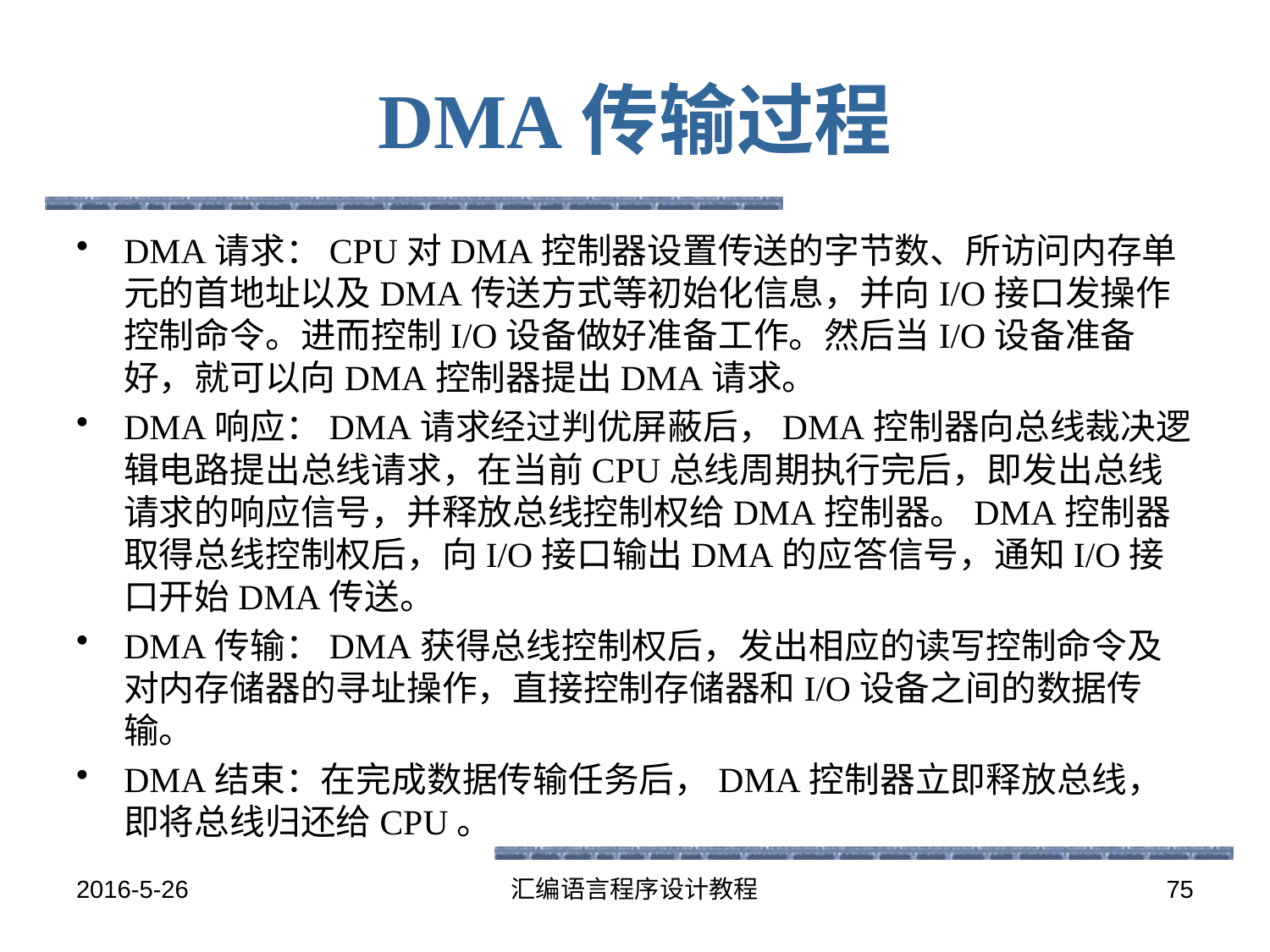

# DMA传输过程
DMA请求：CPU对DMA控制器设置传送的字节数、所访问内存单元的首地址以及DMA传送方式等初始化信息，并向I/O接口发操作控制命令。进而控制I/O设备做好准备工作。然后当I/O设备准备好，就可以向DMA控制器提出DMA请求。
DMA响应：DMA请求经过判优屏蔽后，DMA控制器向总线裁决逻辑电路提出总线请求，在当前CPU总线周期执行完后，即发出总线请求的响应信号，并释放总线控制权给DMA控制器。DMA控制器取得总线控制权后，向I/O接口输出DMA的应答信号，通知I/O接口开始DMA传送。
DMA传输：DMA获得总线控制权后，发出相应的读写控制命令及对内存储器的寻址操作，直接控制存储器和I/O设备之间的数据传输。
DMA结束：在完成数据传输任务后，DMA控制器立即释放总线，即将总线归还给CPU。
2016-5-26
汇编语言程序设计教程
75